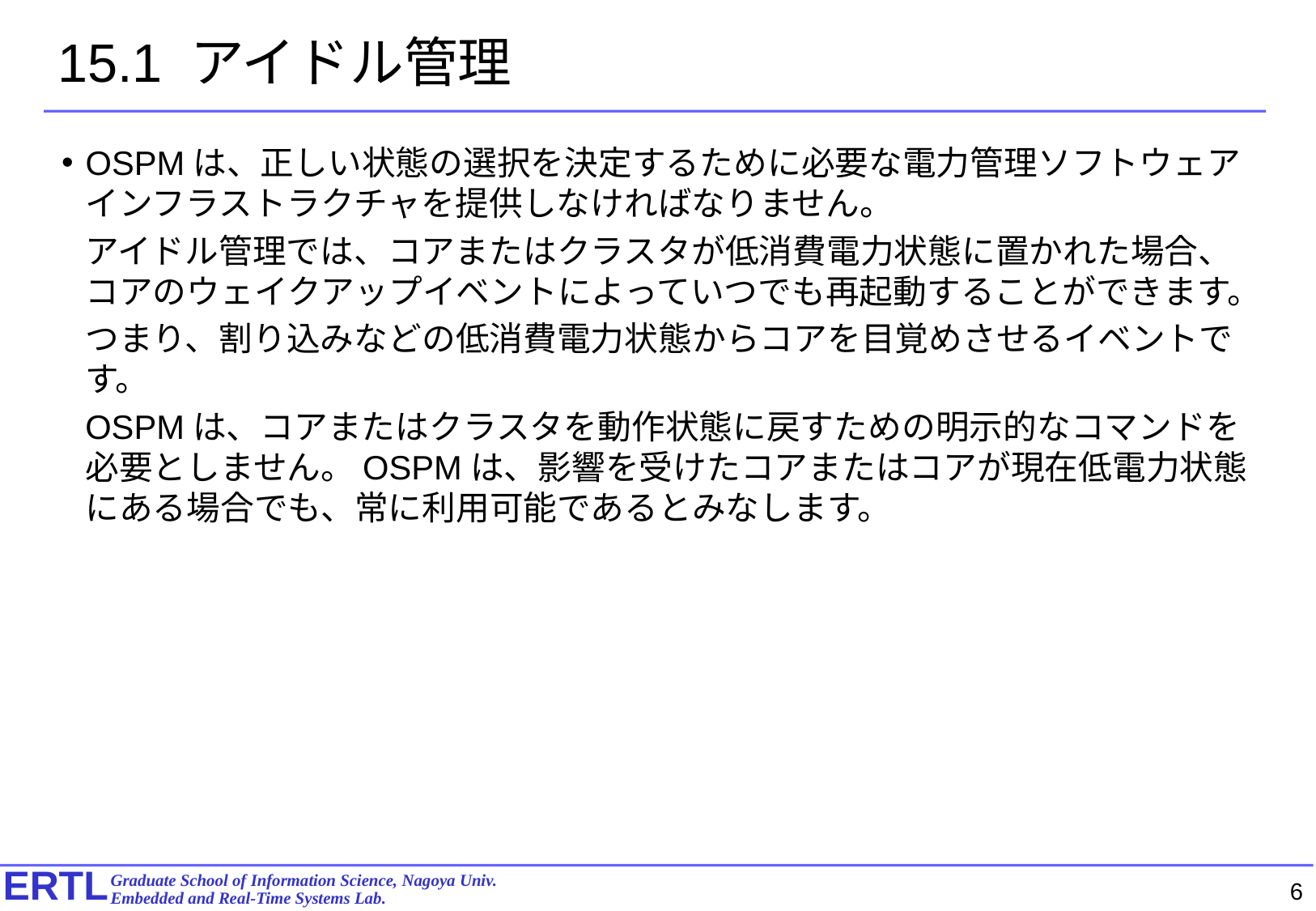

# 15.1 アイドル管理
OSPMは、正しい状態の選択を決定するために必要な電力管理ソフトウェアインフラストラクチャを提供しなければなりません。
アイドル管理では、コアまたはクラスタが低消費電力状態に置かれた場合、コアのウェイクアップイベントによっていつでも再起動することができます。
つまり、割り込みなどの低消費電力状態からコアを目覚めさせるイベントです。
OSPMは、コアまたはクラスタを動作状態に戻すための明示的なコマンドを必要としません。OSPMは、影響を受けたコアまたはコアが現在低電力状態にある場合でも、常に利用可能であるとみなします。
6